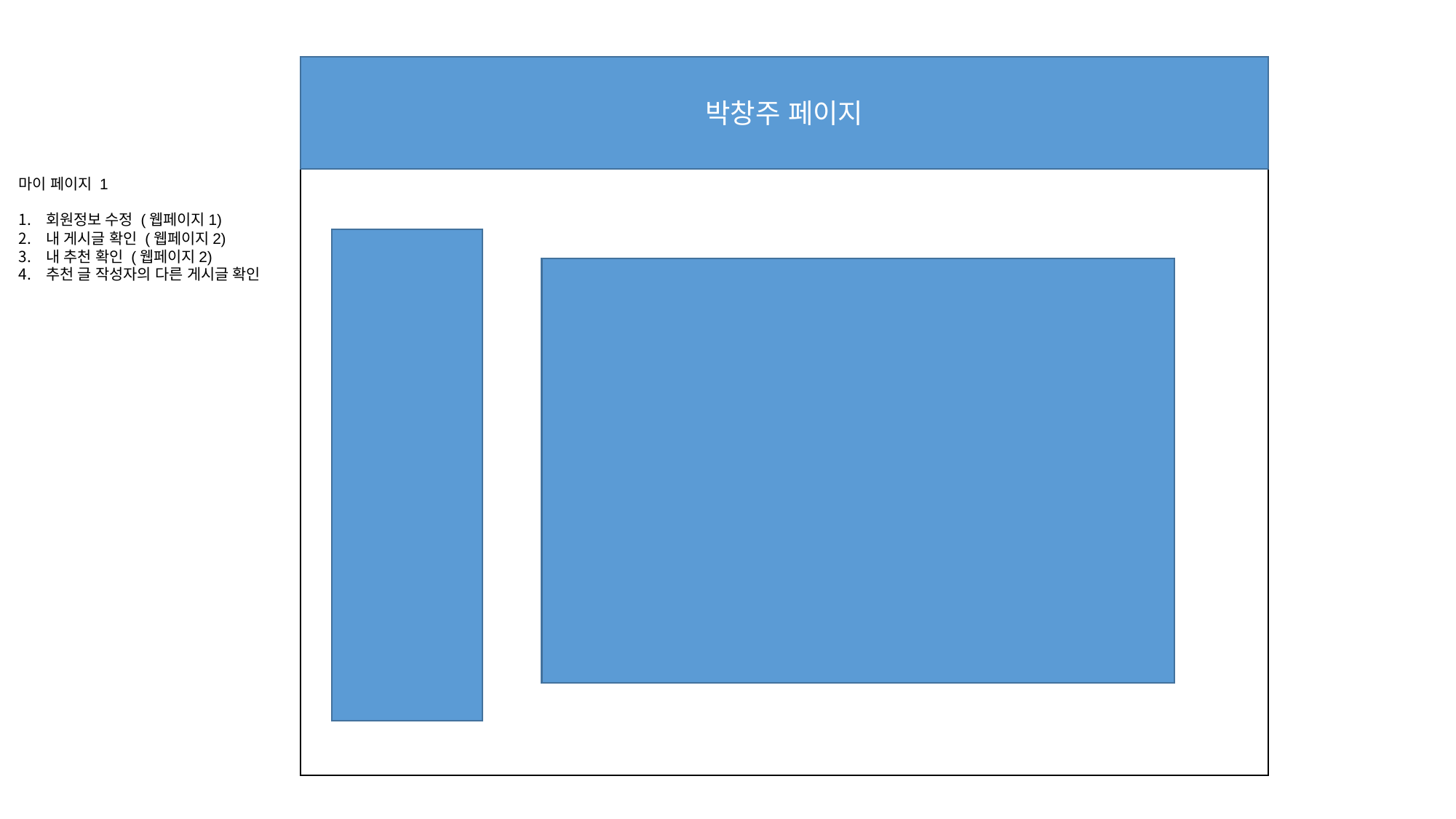

박창주 페이지
마이 페이지 1

회원정보 수정 (웹페이지1)
내 게시글 확인 (웹페이지2)
내 추천 확인 (웹페이지2)
추천 글 작성자의 다른 게시글 확인